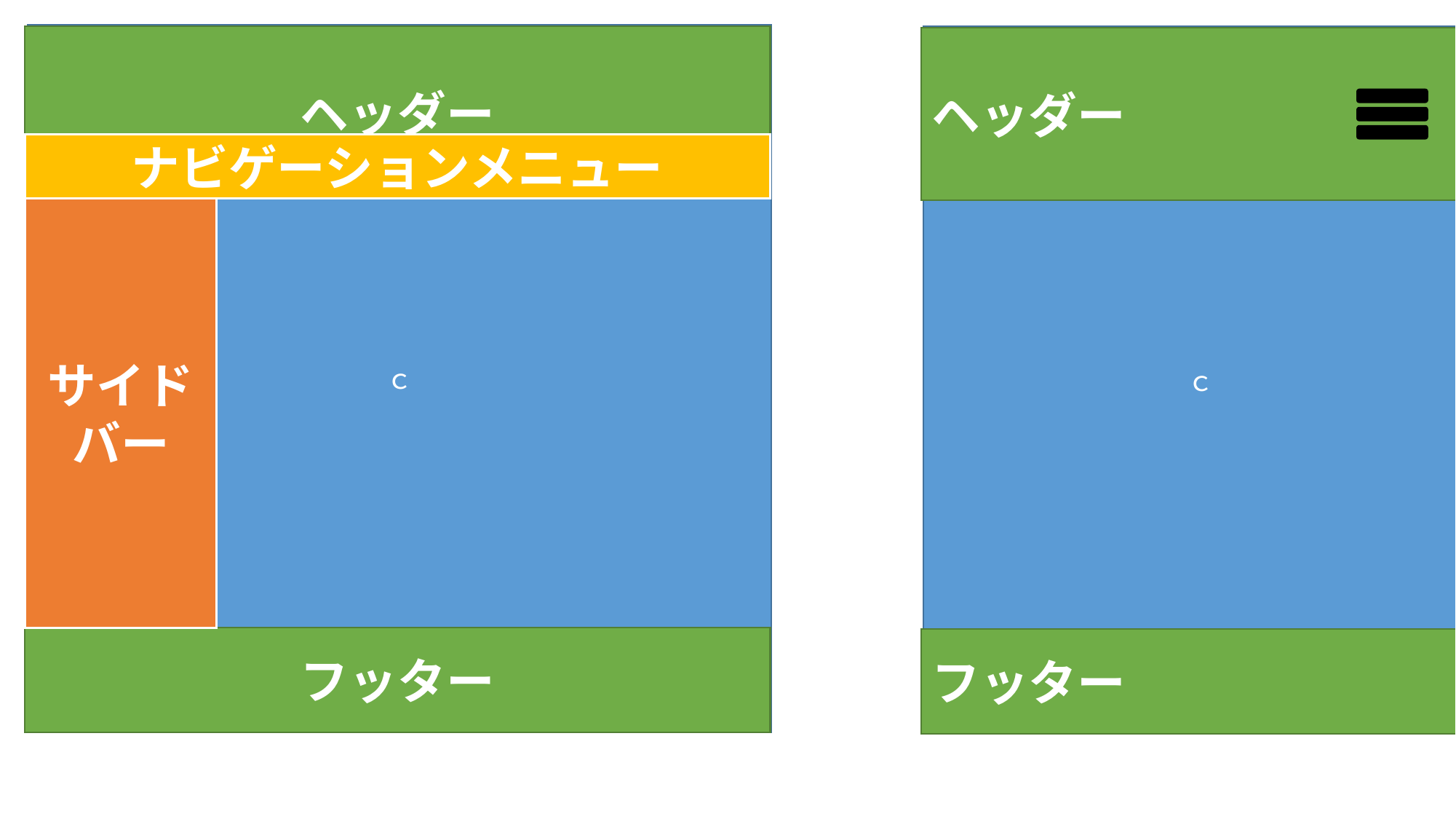

ｃ
ヘッダー
ｃ
ヘッダー

ナビゲーションメニュー
サイドバー
フッター
フッター